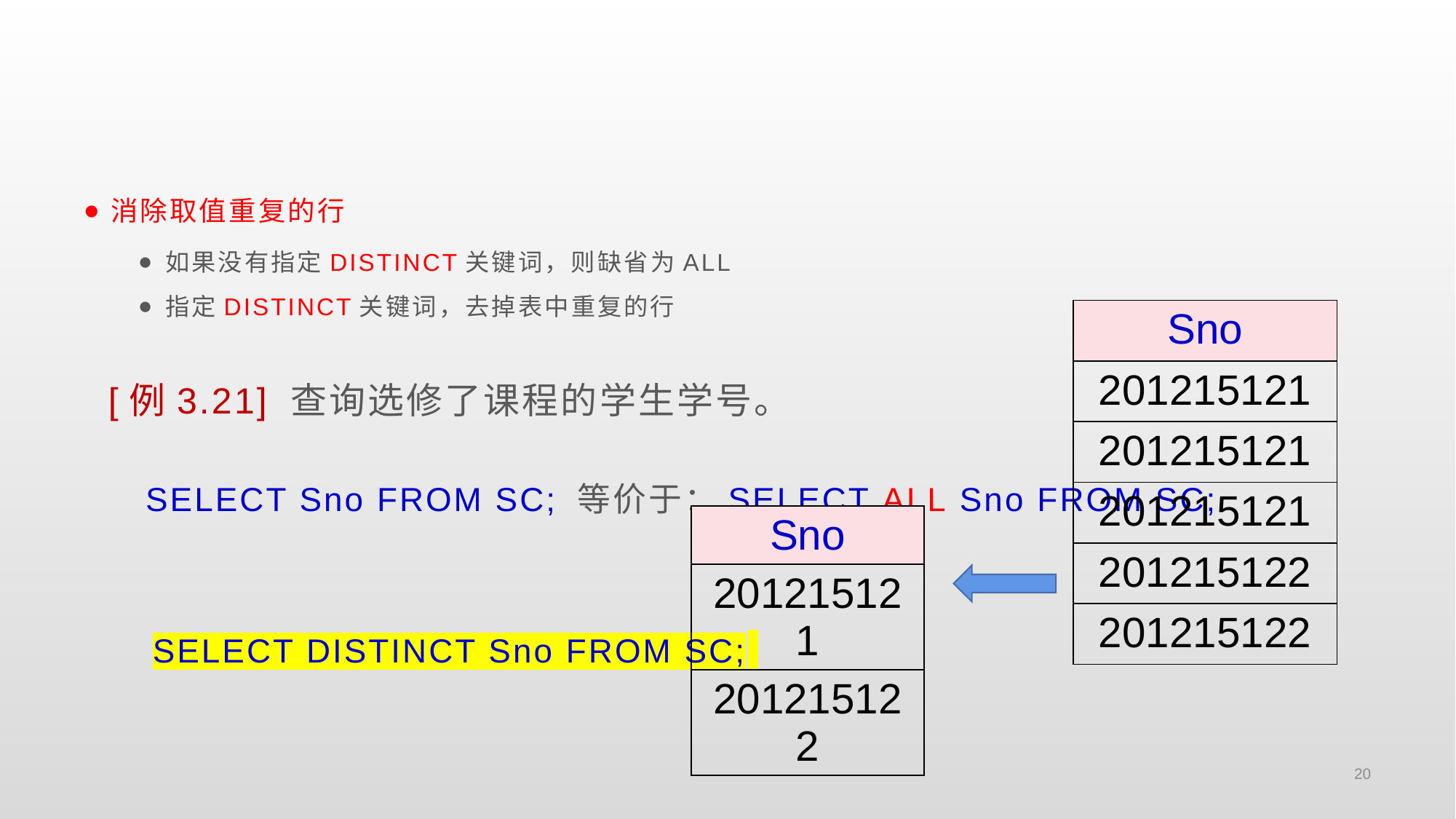

#
消除取值重复的行
如果没有指定DISTINCT关键词，则缺省为ALL
指定DISTINCT关键词，去掉表中重复的行

  [例3.21] 查询选修了课程的学生学号。

     SELECT Sno FROM SC; 等价于：SELECT ALL Sno FROM SC;

      SELECT DISTINCT Sno FROM SC;

| Sno |
| --- |
| 201215121 |
| 201215121 |
| 201215121 |
| 201215122 |
| 201215122 |
| Sno |
| --- |
| 201215121 |
| 201215122 |

20